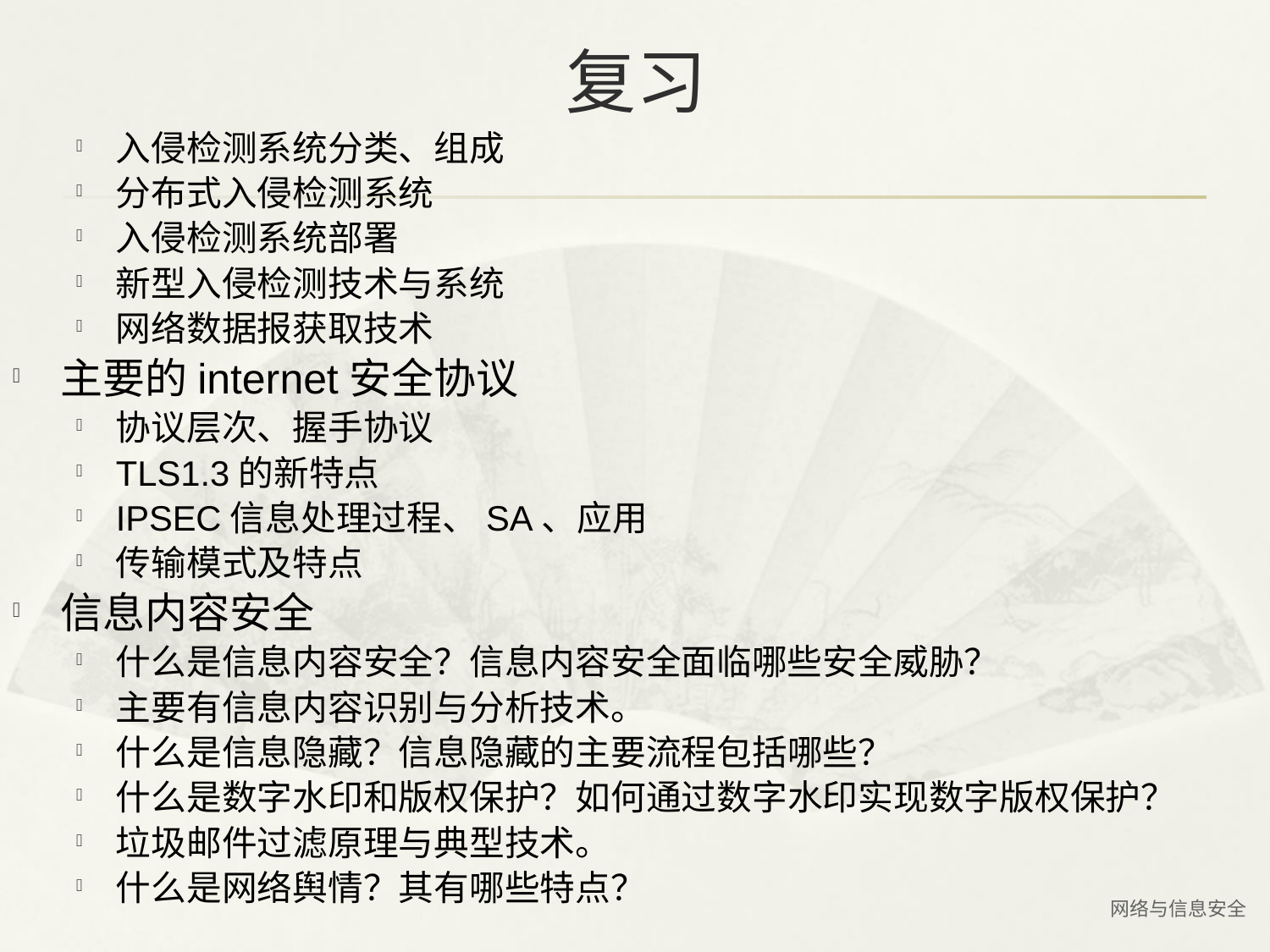

# 复习
入侵检测系统分类、组成
分布式入侵检测系统
入侵检测系统部署
新型入侵检测技术与系统
网络数据报获取技术
主要的internet安全协议
协议层次、握手协议
TLS1.3的新特点
IPSEC信息处理过程、SA、应用
传输模式及特点
信息内容安全
什么是信息内容安全？信息内容安全面临哪些安全威胁？
主要有信息内容识别与分析技术。
什么是信息隐藏？信息隐藏的主要流程包括哪些？
什么是数字水印和版权保护？如何通过数字水印实现数字版权保护？
垃圾邮件过滤原理与典型技术。
什么是网络舆情？其有哪些特点？
5
网络与信息安全